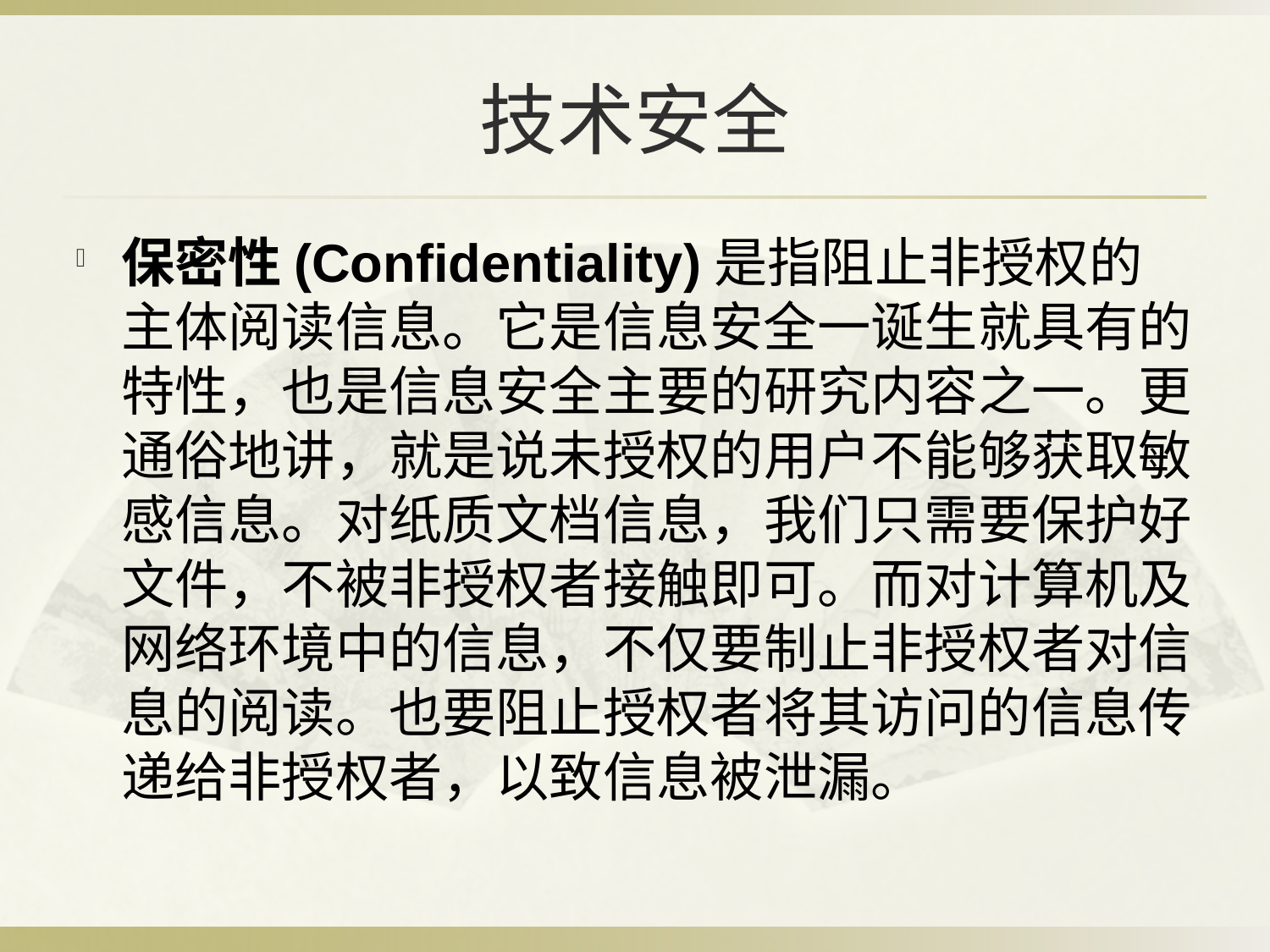

# 技术安全
保密性(Confidentiality)是指阻止非授权的主体阅读信息。它是信息安全一诞生就具有的特性，也是信息安全主要的研究内容之一。更通俗地讲，就是说未授权的用户不能够获取敏感信息。对纸质文档信息，我们只需要保护好文件，不被非授权者接触即可。而对计算机及网络环境中的信息，不仅要制止非授权者对信息的阅读。也要阻止授权者将其访问的信息传递给非授权者，以致信息被泄漏。